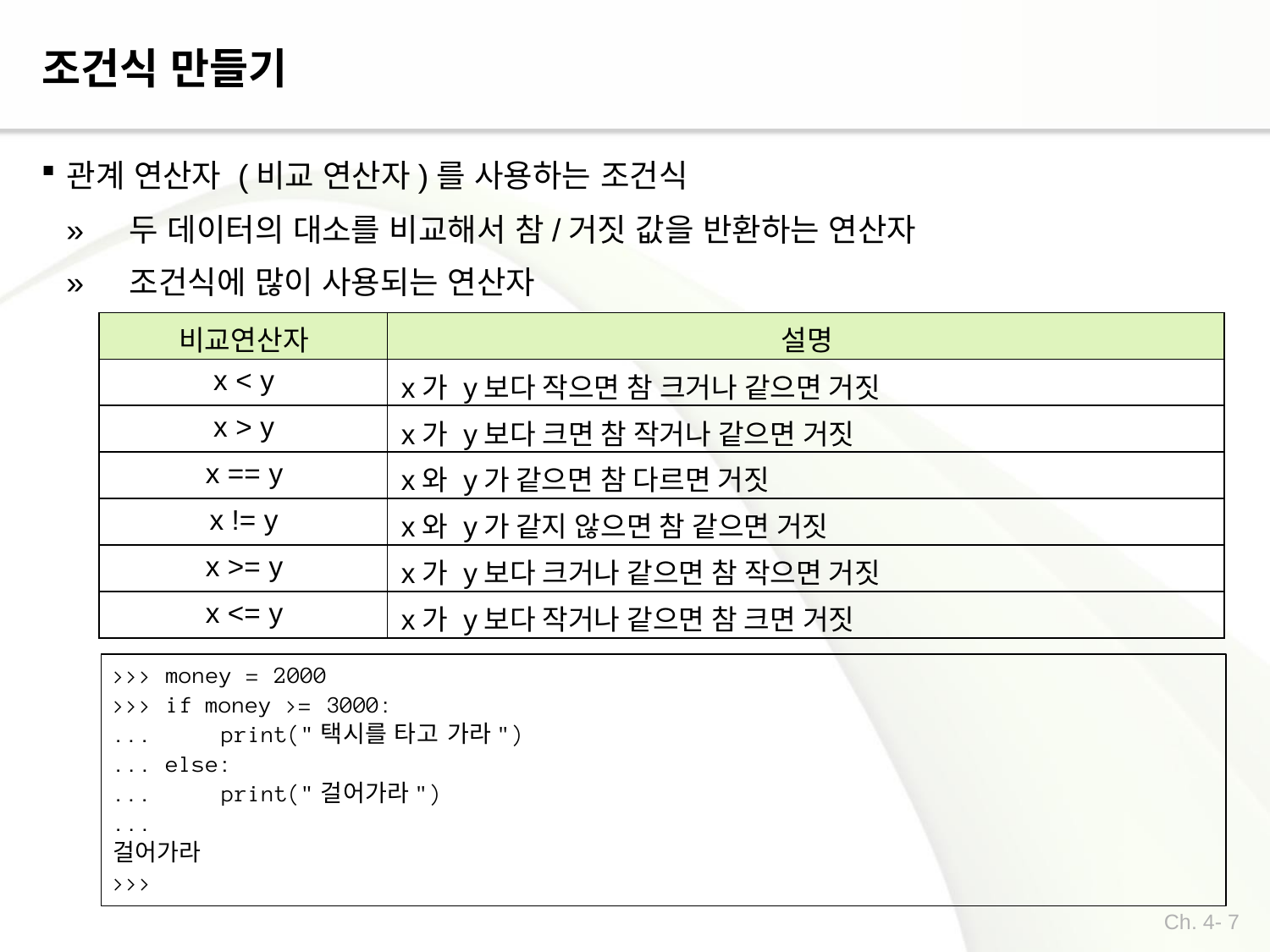

# 조건식 만들기
관계 연산자 (비교 연산자)를 사용하는 조건식
»	두 데이터의 대소를 비교해서 참/거짓 값을 반환하는 연산자
»	조건식에 많이 사용되는 연산자
| 비교연산자 | 설명 |
| --- | --- |
| x < y | x가 y보다 작으면 참 크거나 같으면 거짓 |
| x > y | x가 y보다 크면 참 작거나 같으면 거짓 |
| x == y | x와 y가 같으면 참 다르면 거짓 |
| x != y | x와 y가 같지 않으면 참 같으면 거짓 |
| x >= y | x가 y보다 크거나 같으면 참 작으면 거짓 |
| x <= y | x가 y보다 작거나 같으면 참 크면 거짓 |

>>> money = 2000
>>> if money >= 3000:
...	print("택시를 타고 가라")
... else:
...
...
걸어가라
>>>
print("걸어가라")
Ch. 4- 7